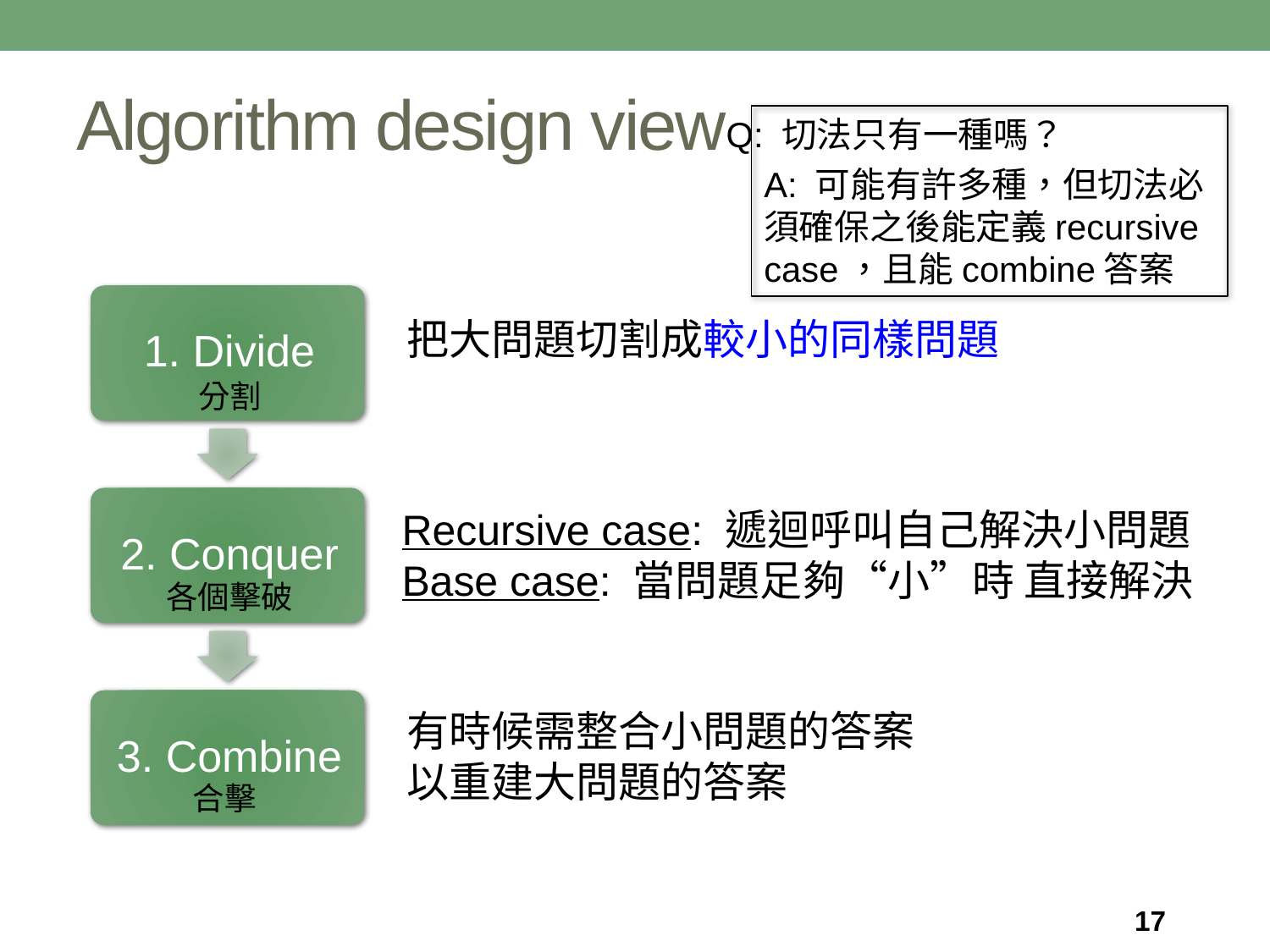

# Algorithm design view
Q: 切法只有一種嗎？

A: 可能有許多種，但切法必須確保之後能定義recursive case，且能combine答案
1. Divide

2. Conquer

3. Combine
把大問題切割成較小的同樣問題
分割
Recursive case: 遞迴呼叫自己解決小問題
Base case: 當問題足夠“小”時 直接解決
各個擊破
有時候需整合小問題的答案
以重建大問題的答案
合擊
17